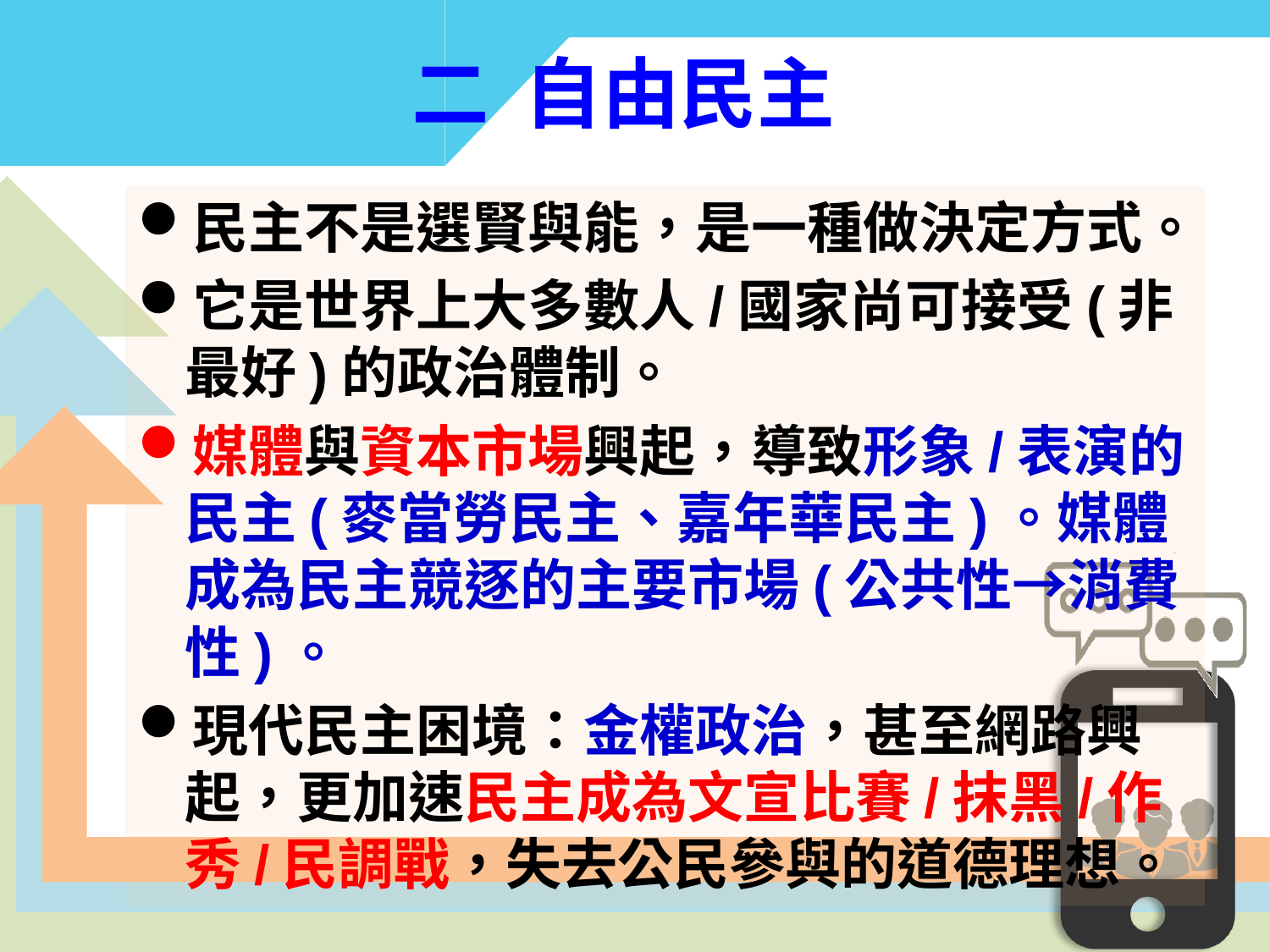

二  自由民主
民主不是選賢與能，是一種做決定方式。
它是世界上大多數人/國家尚可接受(非最好)的政治體制。
媒體與資本市場興起，導致形象/表演的民主(麥當勞民主、嘉年華民主)。媒體成為民主競逐的主要市場(公共性→消費性)。
現代民主困境：金權政治，甚至網路興起，更加速民主成為文宣比賽/抹黑/作秀/民調戰，失去公民參與的道德理想。